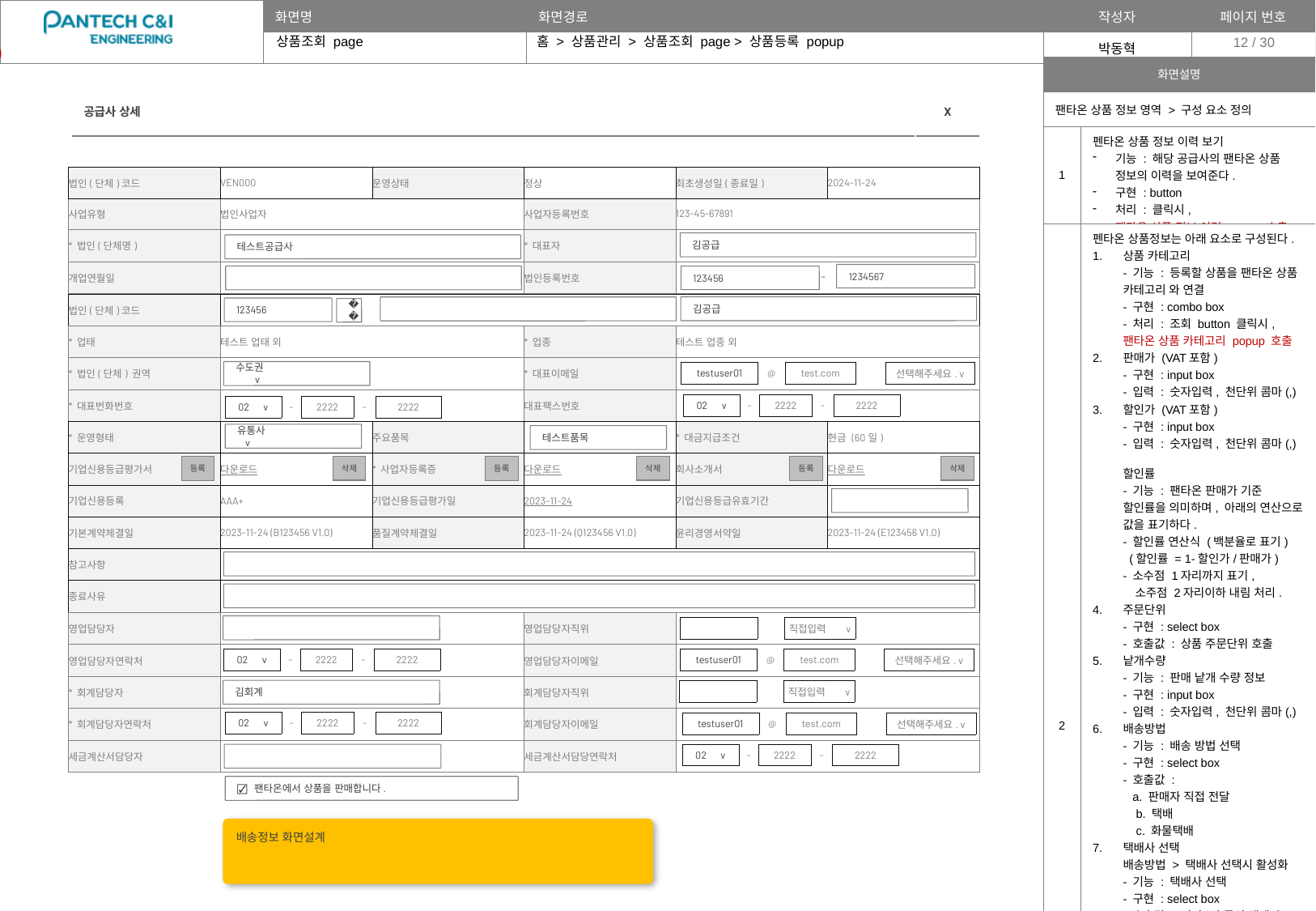

상품조회 page
홈 > 상품관리 > 상품조회 page > 상품등록 popup
12
1
| 화면설명 |  |
| --- | --- |
| 팬타온 상품 정보 영역 > 구성 요소 정의 |  |
| 1 | 펜타온 상품 정보 이력 보기 기능 : 해당 공급사의 팬타온 상품 정보의 이력을 보여준다. 구현 : button 처리 : 클릭시, 팬타온 상품 정보 이력 popup 호출 |
| 2 | 펜타온 상품정보는 아래 요소로 구성된다. 상품 카테고리 - 기능 : 등록할 상품을 팬타온 상품 카테고리 와 연결 - 구현 : combo box - 처리 : 조회 button 클릭시, 팬타온 상품 카테고리 popup 호출 판매가 (VAT포함) - 구현 : input box - 입력 : 숫자입력, 천단위 콤마(,) 할인가 (VAT포함) - 구현 : input box - 입력 : 숫자입력, 천단위 콤마(,) 할인률 - 기능 : 팬타온 판매가 기준 할인률을 의미하며, 아래의 연산으로 값을 표기하다. - 할인률 연산식 (백분율로 표기) (할인률 = 1-할인가/판매가) - 소수점 1자리까지 표기, 소주점 2자리이하 내림 처리. 주문단위 - 구현 : select box - 호출값 : 상품 주문단위 호출 낱개수량 - 기능 : 판매 낱개 수량 정보 - 구현 : input box - 입력 : 숫자입력, 천단위 콤마(,) 배송방법 - 기능 : 배송 방법 선택 - 구현 : select box - 호출값 : a. 판매자 직접 전달 b. 택배 c. 화물택배 택배사 선택 배송방법 > 택배사 선택시 활성화 - 기능 : 택배사 선택 - 구현 : select box - 호출값 : 써머스솔루션 택배사 목록 묶음 배송 가능 여부 - 기능 : 상품의 묶음 배송 가능 여부 설정 - 구현 : select box - 호출값 : 가능/불가능 - default : 불가능 도서산간 배송 가능 여부 - 기능 : 상품의 도서산간 배송 가능 여부 설정 - 구현 : select box - 처리 : 선택시, 도서산간 추가 배송비 field 비활성화 - 호출값 : 가능 / 불가능 - default : 불가능 기본 배송비 (VAT 포함) - 기능 : 판매자가 설정한 배송비 - 구현 : input box - 입력 : 숫자입력, 천단위 콤마(,) 도서산간 추가 배송비 (VAT 포함) - 기능 : 판매자가 설정한 도서산간 지역 추가 배송비 (기본배송비 + 추가 배송비를 합산하여 청구한다.) - 구현 : input box - 입력 : 숫자입력, 천단위 콤마(,) 배송비 정책 - 기능 : 판매자가 정한 배송비 정책 - 구현 : editor - 입력 : 텍스트만 허용 |
| 3 | 상품고시정보 preset 입력 기능 : 상품상세설명에 상품고시정보가 기재된 경우, 해당 안내문구 노출 구현 : check box 처리 a. 선택시, 1) 입력된 값 삭제 2) text “상품 상세 설명 참조” 입력 b. 미선택시, - placeholder 노출 (화면설계 참조) |
| 4 | 상품 고시 정보 화면 설계서 참조 |
| 5 | 거래 조건에 관한 정보 ( 화면 설계서 참조) 구현 : editor 입력 : 텍스트만 허용 처리 : 예시 문구 노출, 수정 허용 예시 문구 범위 : editor 영역 > 전체 문구 |
| 6 | 반품/교환 불가 상품 기능 : 반품/교환이 불가능한 상품군 과 사유 고지 구현 : table 입력 : 제한 |
| 7 | 참고사항 거래 조건에 관한 정보 ( 화면 설계서 참조) 구현 : editor 입력 : 텍스트만 허용 처리 : 예시 문구 노출, 수정 허용 예시 문구 범위 : editor 영역 > 전체 문구 |
| 8 | 반품/교환 배송지 기능 : 반품/교환 배송지 설정 a. 반품/교환 배송지 - 구현 : combo box - 처리 : 조회 button 클릭시, 우편번호 검색 popup 호출 - 연동 : 개발팀에서 지정한 API (우체국, 다음, 기타) b. 상세주소 - 구현 : input box |
| 9 | A/S 관련 전화번호 기능 : 판매자가 지정한 A/S 문의를 처리할 수 있는 전화번호 구현 : input box 입력 : 숫자입력 처리 : 각 번호(식별,지역,국,가입) 사이에 dash(-) 자동입력처리 |
| 10 | 상품 SEO 설정 메타 태그 (Keywords) - 기능 : 검색엔진 상품 검색 키워드 설정 - 구현 : input box - 입력 : 텍스트 입력 - 구분자 : 콤마(,) 상품 이미지 Alt 텍스트 - 기능 : 검색엔진 이미지 검색 키워드 설정 - 구현 : input box - 입력 : 텍스트 입력 - 구분자 : N/A |
| 11 | 결정 button 영역 이전 button 클릭시 popup (PCP003) 호출 저장 button 클릭시 a. 필수값이 모두 입력되었을 경우 popup (PCP004) 호출 b. 필수값이 미입력되었을 경우 alert (PCA001) 호출 취소 button 클릭시 popup (PCP002) 호출 |
| 공급사 상세 | X |
| --- | --- |
| 법인(단체)코드 | VEN000 | 운영상태 | 정상 | 최초생성일(종료일) | 2024-11-24 |
| --- | --- | --- | --- | --- | --- |
| 사업유형 | 법인사업자 |  | 사업자등록번호 | 123-45-67891 |  |
| --- | --- | --- | --- | --- | --- |
| \* 법인(단체명) |  |  | \* 대표자 |  |  |
| 개업연월일 |  |  | 법인등록번호 |  |  |
김공급

테스트공급사
1234567

123456
-
| 법인(단체)코드 |  |  |  |  |  |
| --- | --- | --- | --- | --- | --- |
김공급

123456
🔍
| \* 업태 | 테스트 업태 외 |  | \* 업종 | 테스트 업종 외 |  |
| --- | --- | --- | --- | --- | --- |
| \* 법인(단체) 권역 |  |  | \* 대표이메일 |  |  |
| \* 대표번화번호 |  |  | 대표팩스번호 |  |  |
수도권                                        v
| testuser01 | @ | test.com |  | 선택해주세요. v |
| --- | --- | --- | --- | --- |
| 02 v | - | 2222 | - | 2222 |
| --- | --- | --- | --- | --- |
| 02 v | - | 2222 | - | 2222 |
| --- | --- | --- | --- | --- |
| \* 운영형태 |  | 주요품목 |  | \* 대금지급조건 | 현금 (60일) |
| --- | --- | --- | --- | --- | --- |
| 기업신용등급평가서 | 다운로드 | \* 사업자등록증 | 다운로드 | 회사소개서 | 다운로드 |
| 기업신용등록 | AAA+ | 기업신용등급평가일 | 2023-11-24 | 기업신용등급유효기간 |  |
| 기본계약체결일 | 2023-11-24 (B123456 V1.0) | 품질계약체결일 | 2023-11-24 (Q123456 V1.0) | 윤리경영서약일 | 2023-11-24 (E123456 V1.0) |
유통사                                v
테스트품목
삭제
삭제
삭제
등록
등록
등록

| 참고사항 |  |  |  |  |  |
| --- | --- | --- | --- | --- | --- |
| 종료사유 |  |  |  |  |  |

| 영업담당자 |  |  | 영업담당자직위 |  |  |
| --- | --- | --- | --- | --- | --- |
| 영업담당자연락처 |  |  | 영업담당자이메일 |  |  |
| \* 회계담당자 |  |  | 회계담당자직위 |  |  |
| \* 회계담당자연락처 |  |  | 회계담당자이메일 |  |  |
| 세금계산서담당자 |  |  | 세금계산서담당연락처 |  |  |

|  |  | 직접입력 v |
| --- | --- | --- |
| 02 v | - | 2222 | - | 2222 |
| --- | --- | --- | --- | --- |
| testuser01 | @ | test.com |  | 선택해주세요. v |
| --- | --- | --- | --- | --- |
김회계
|  |  | 직접입력 v |
| --- | --- | --- |
| 02 v | - | 2222 | - | 2222 |
| --- | --- | --- | --- | --- |
| testuser01 | @ | test.com |  | 선택해주세요. v |
| --- | --- | --- | --- | --- |

| 02 v | - | 2222 | - | 2222 |
| --- | --- | --- | --- | --- |
☑️  팬타온에서 상품을 판매합니다.
배송정보 화면설계